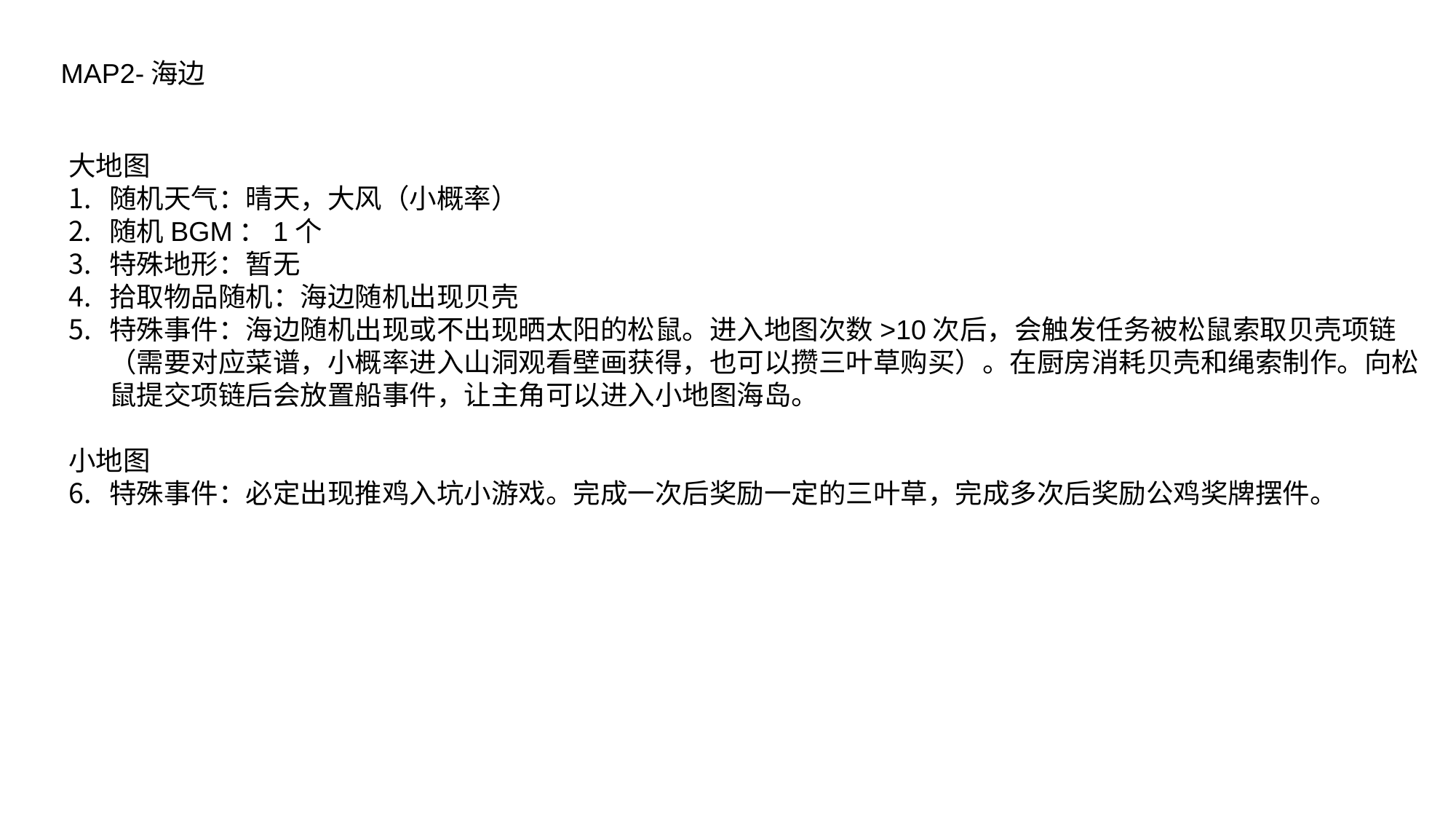

MAP2-海边
大地图
随机天气：晴天，大风（小概率）
随机BGM：1个
特殊地形：暂无
拾取物品随机：海边随机出现贝壳
特殊事件：海边随机出现或不出现晒太阳的松鼠。进入地图次数>10次后，会触发任务被松鼠索取贝壳项链（需要对应菜谱，小概率进入山洞观看壁画获得，也可以攒三叶草购买）。在厨房消耗贝壳和绳索制作。向松鼠提交项链后会放置船事件，让主角可以进入小地图海岛。

小地图
特殊事件：必定出现推鸡入坑小游戏。完成一次后奖励一定的三叶草，完成多次后奖励公鸡奖牌摆件。